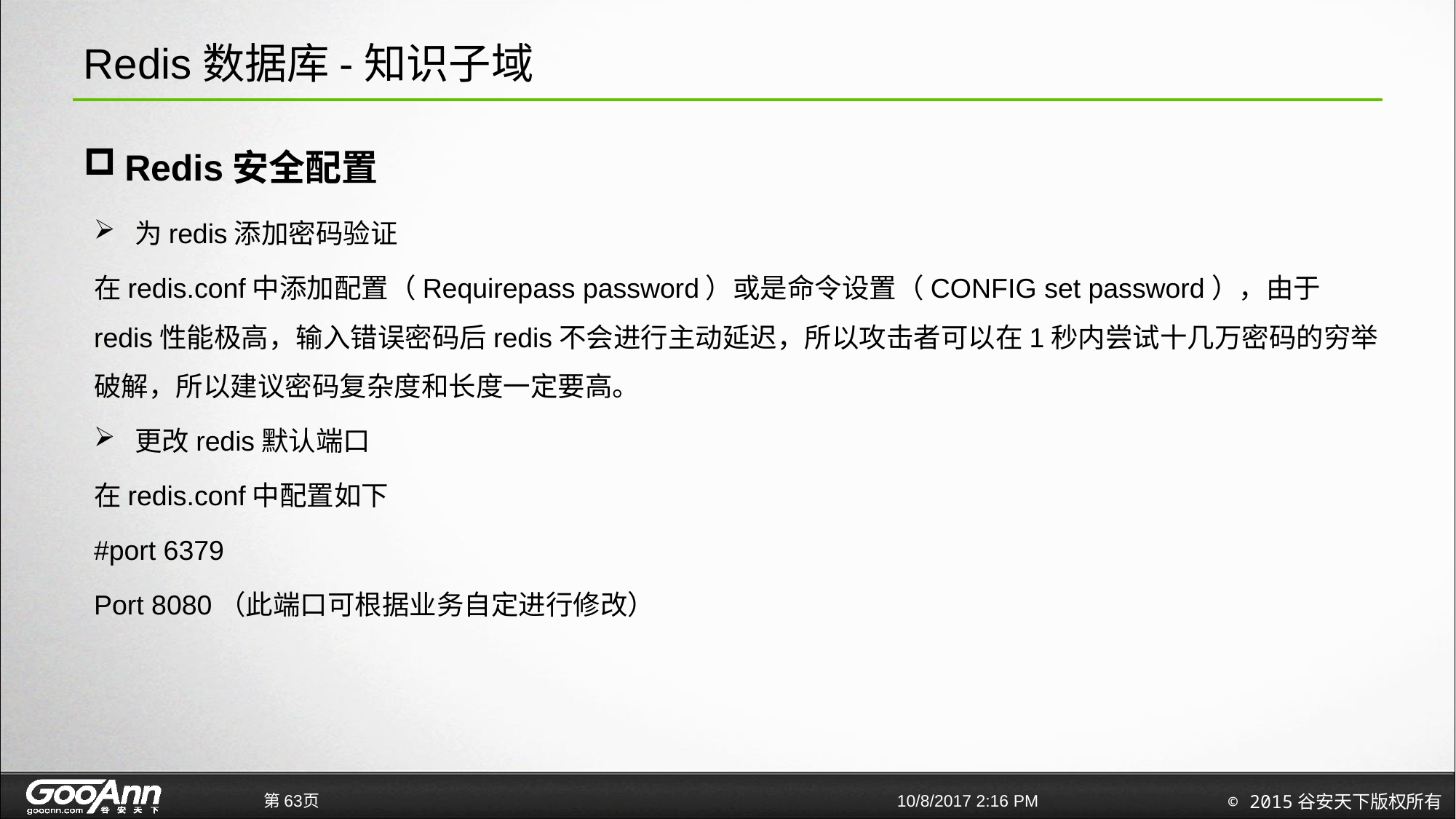

# Redis数据库-知识子域
Redis安全配置
为redis添加密码验证
在redis.conf中添加配置（Requirepass password）或是命令设置（CONFIG set password），由于redis性能极高，输入错误密码后redis不会进行主动延迟，所以攻击者可以在1秒内尝试十几万密码的穷举破解，所以建议密码复杂度和长度一定要高。
更改redis默认端口
在redis.conf中配置如下
#port 6379
Port 8080（此端口可根据业务自定进行修改）